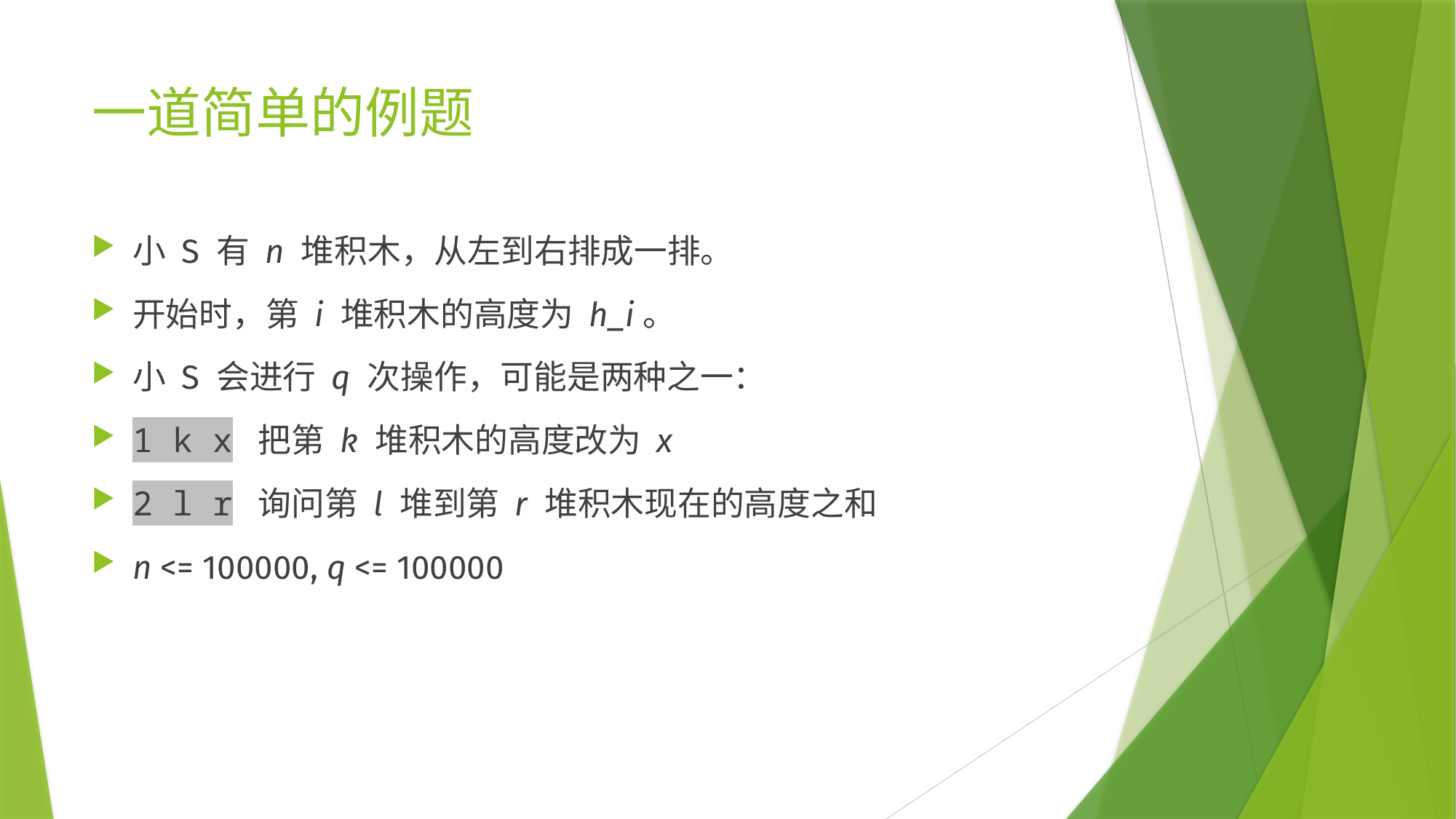

# 一道简单的例题
小 S 有 n 堆积木，从左到右排成一排。
开始时，第 i 堆积木的高度为 h_i。
小 S 会进行 q 次操作，可能是两种之一：
1 k x  把第 k 堆积木的高度改为 x
2 l r  询问第 l 堆到第 r 堆积木现在的高度之和
n <= 100000, q <= 100000